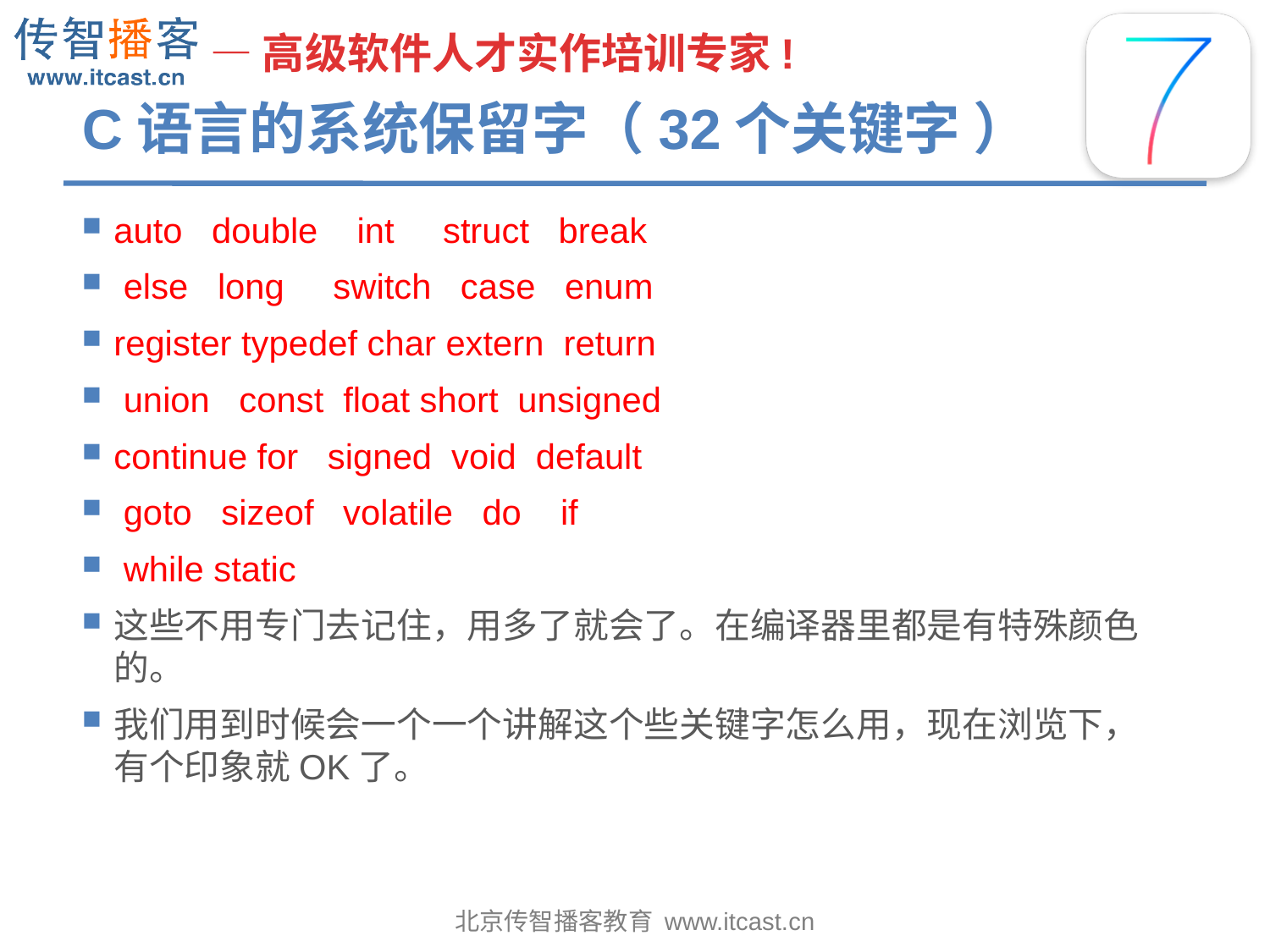

# C语言的系统保留字（32个关键字 ）
auto   double    int     struct   break
 else   long     switch   case   enum
register typedef char extern  return
 union   const  float short  unsigned
continue for   signed  void  default
 goto   sizeof   volatile   do    if
 while static
这些不用专门去记住，用多了就会了。在编译器里都是有特殊颜色的。
我们用到时候会一个一个讲解这个些关键字怎么用，现在浏览下，有个印象就OK了。